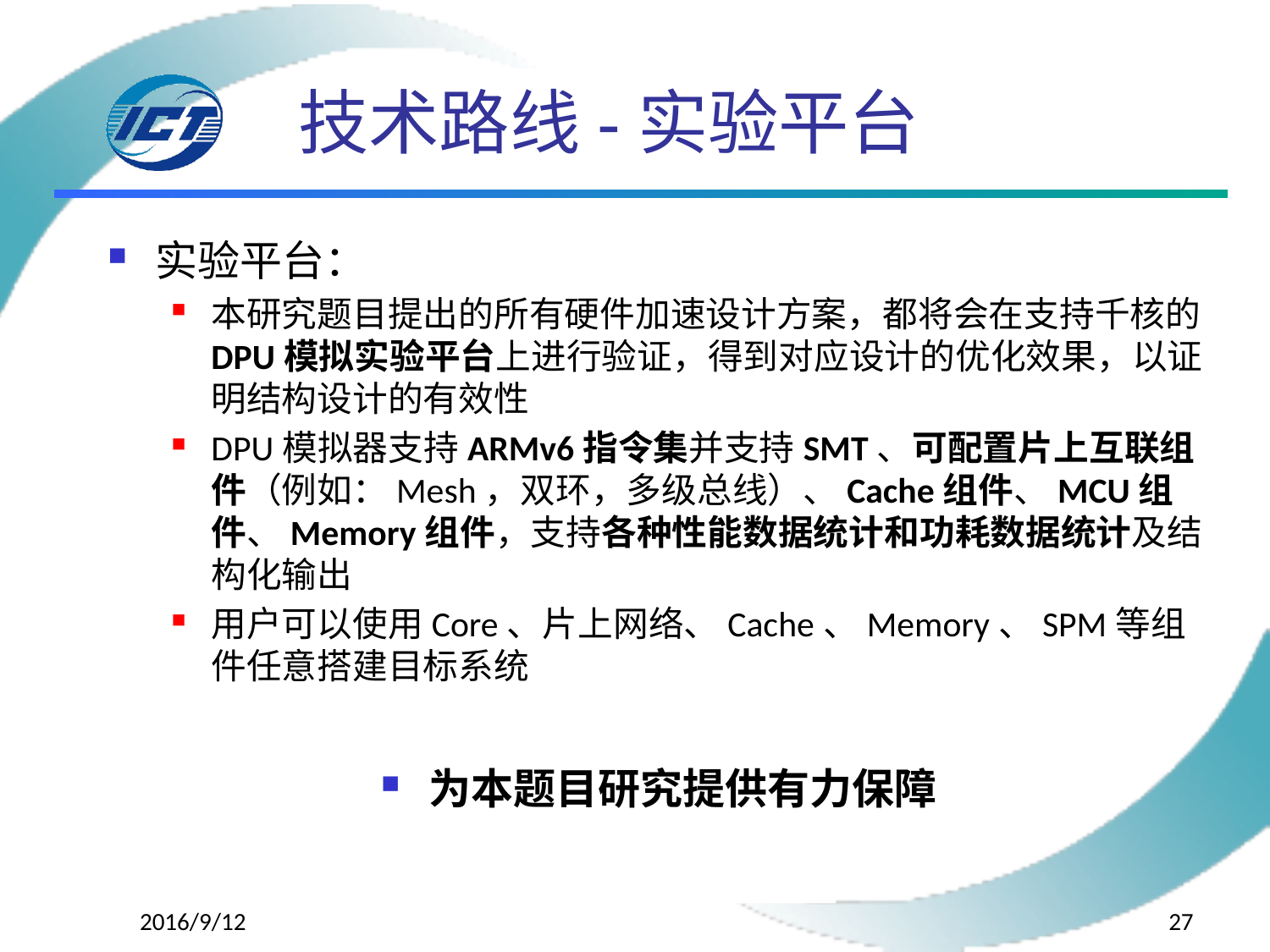

# 技术路线-实验平台
实验平台：
本研究题目提出的所有硬件加速设计方案，都将会在支持千核的DPU模拟实验平台上进行验证，得到对应设计的优化效果，以证明结构设计的有效性
DPU模拟器支持ARMv6指令集并支持SMT、可配置片上互联组件（例如：Mesh，双环，多级总线）、Cache组件、MCU组件、Memory组件，支持各种性能数据统计和功耗数据统计及结构化输出
用户可以使用Core、片上网络、Cache、Memory、SPM等组件任意搭建目标系统

为本题目研究提供有力保障
2016/9/12
27